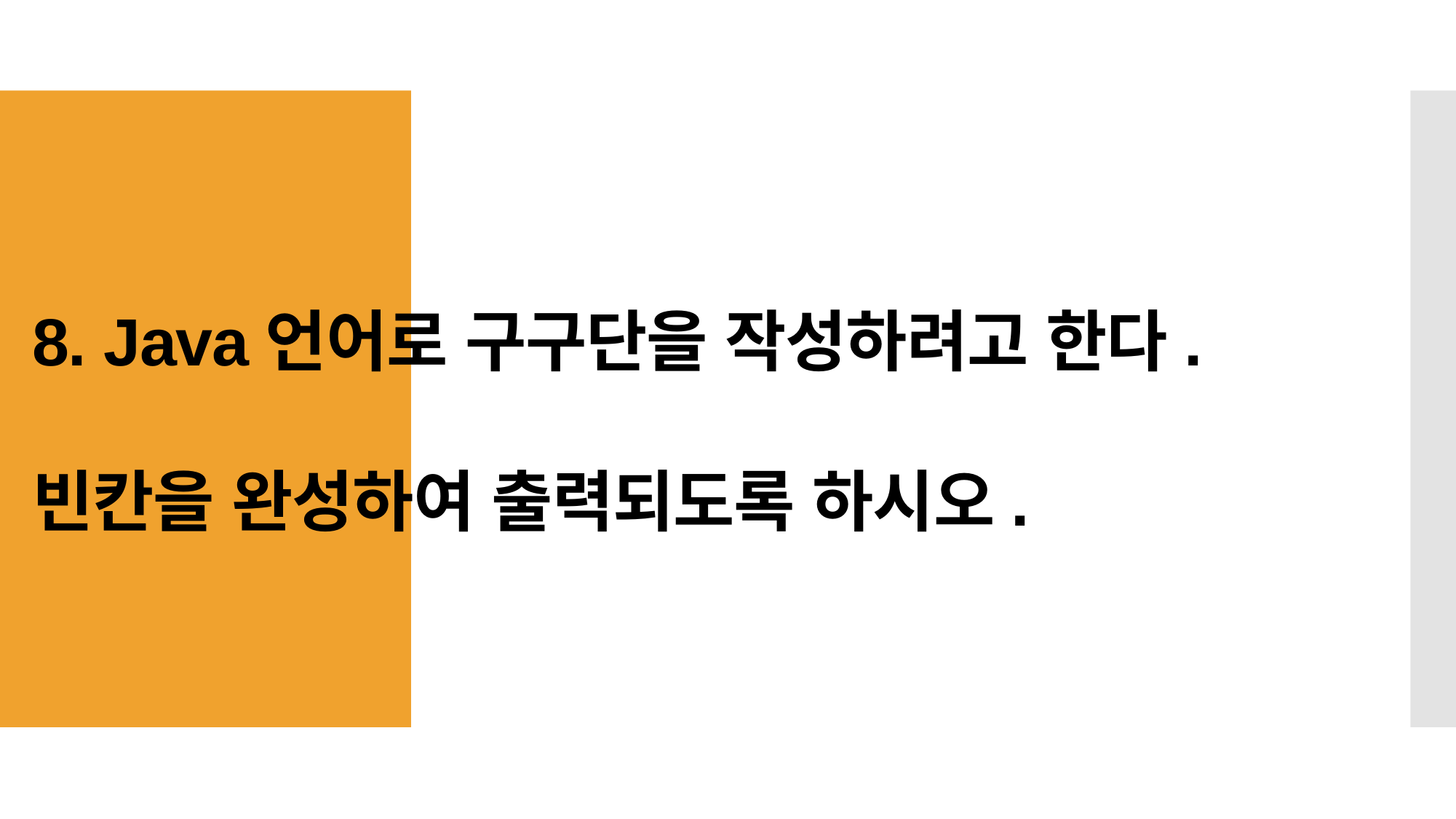

# 8. Java언어로 구구단을 작성하려고 한다. 빈칸을 완성하여 출력되도록 하시오.